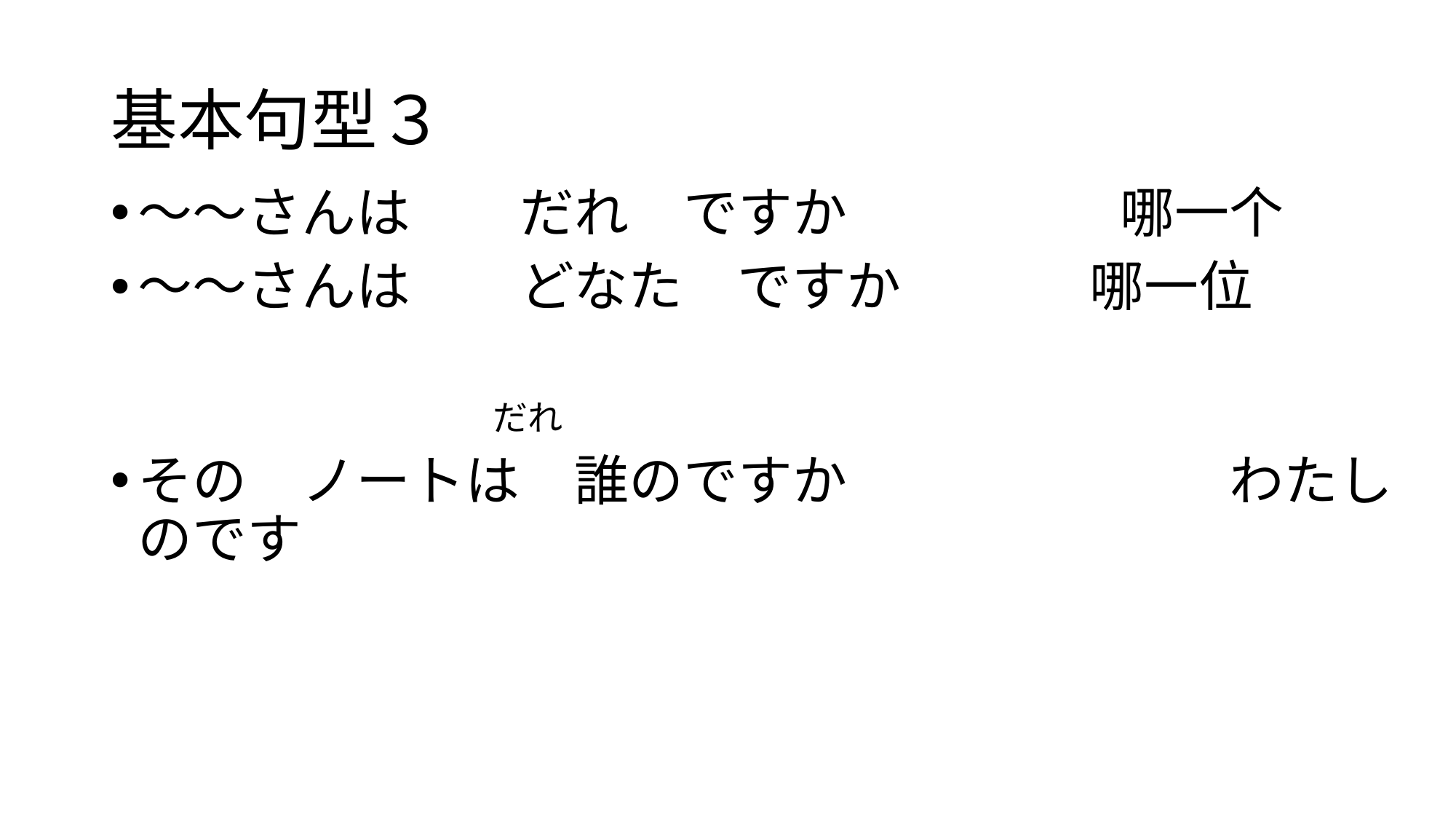

# 基本句型３
～～さんは　　だれ　ですか　　　　　哪一个
～～さんは　　どなた　ですか　　　  哪一位

だれ
その　ノートは　誰のですか　　　　　　　わたしのです